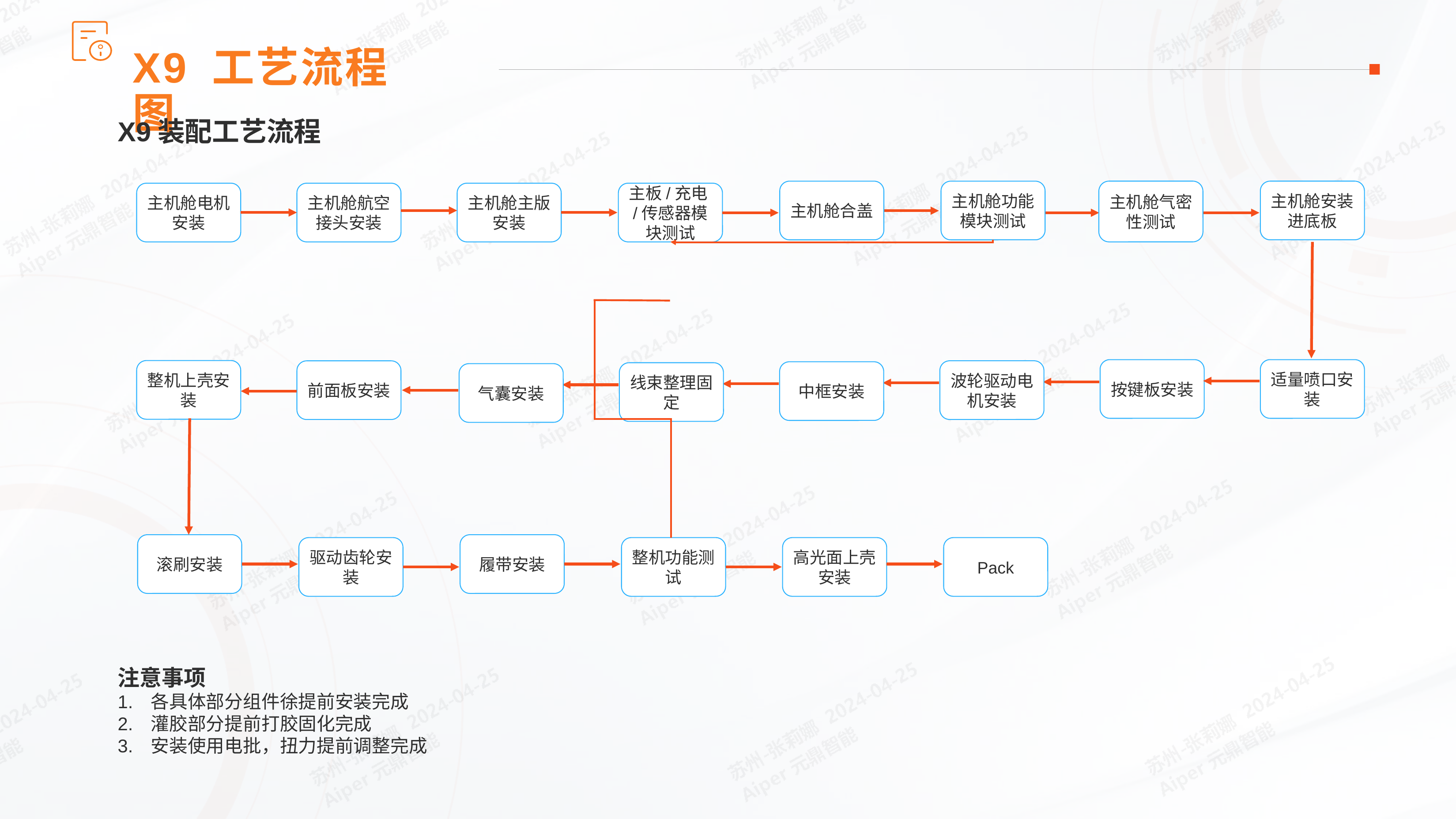

X9 工艺流程图
X9装配工艺流程
主机舱安装进底板
主机舱气密性测试
主机舱功能模块测试
主机舱合盖
主机舱电机安装
主机舱航空接头安装
主机舱主版安装
主板/充电/传感器模块测试
适量喷口安装
按键板安装
整机上壳安装
波轮驱动电机安装
前面板安装
中框安装
线束整理固定
气囊安装
滚刷安装
履带安装
驱动齿轮安装
整机功能测试
高光面上壳安装
Pack
注意事项
各具体部分组件徐提前安装完成
灌胶部分提前打胶固化完成
安装使用电批，扭力提前调整完成